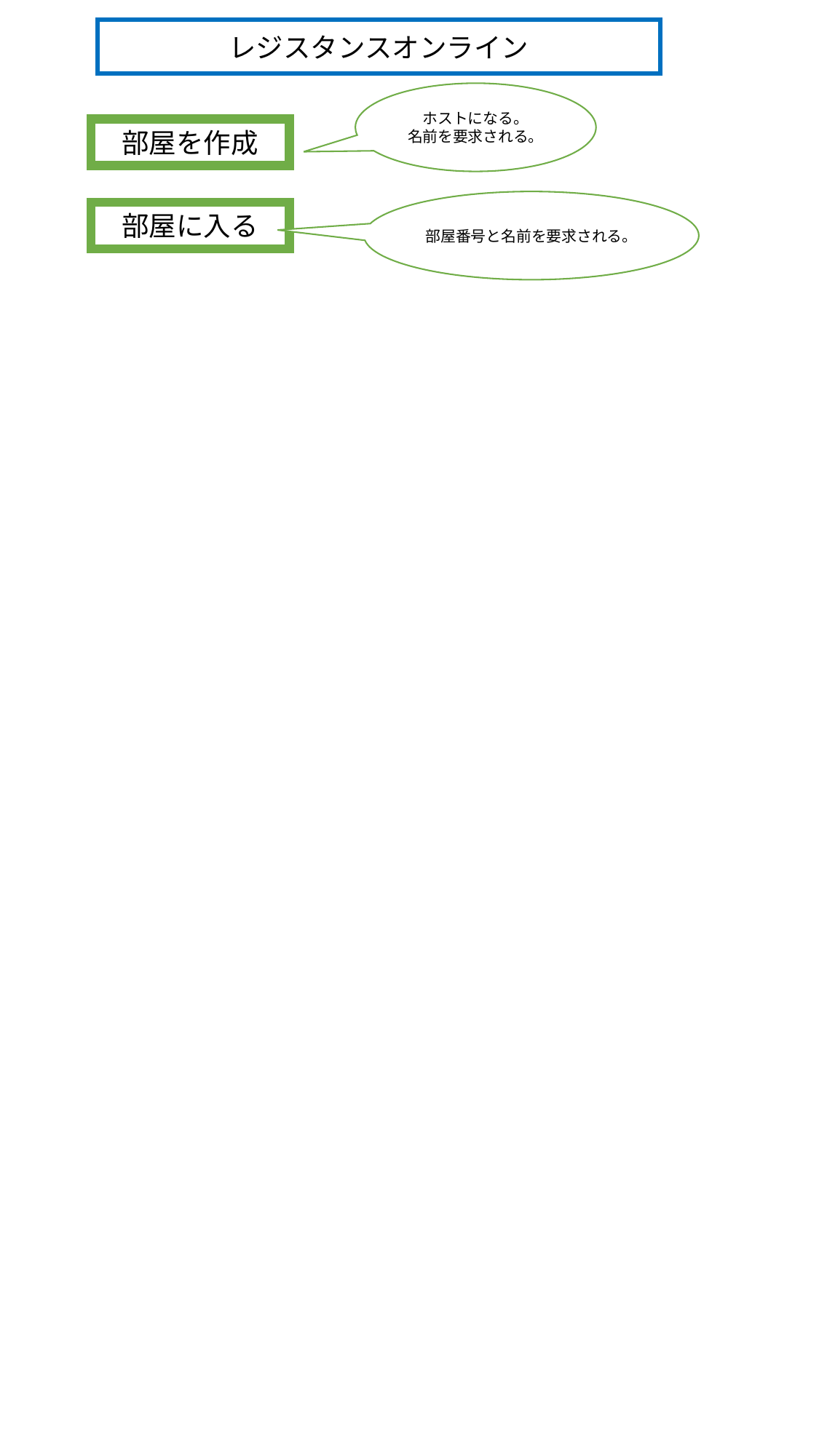

レジスタンスオンライン
ホストになる。
名前を要求される。
部屋を作成
部屋番号と名前を要求される。
部屋に入る